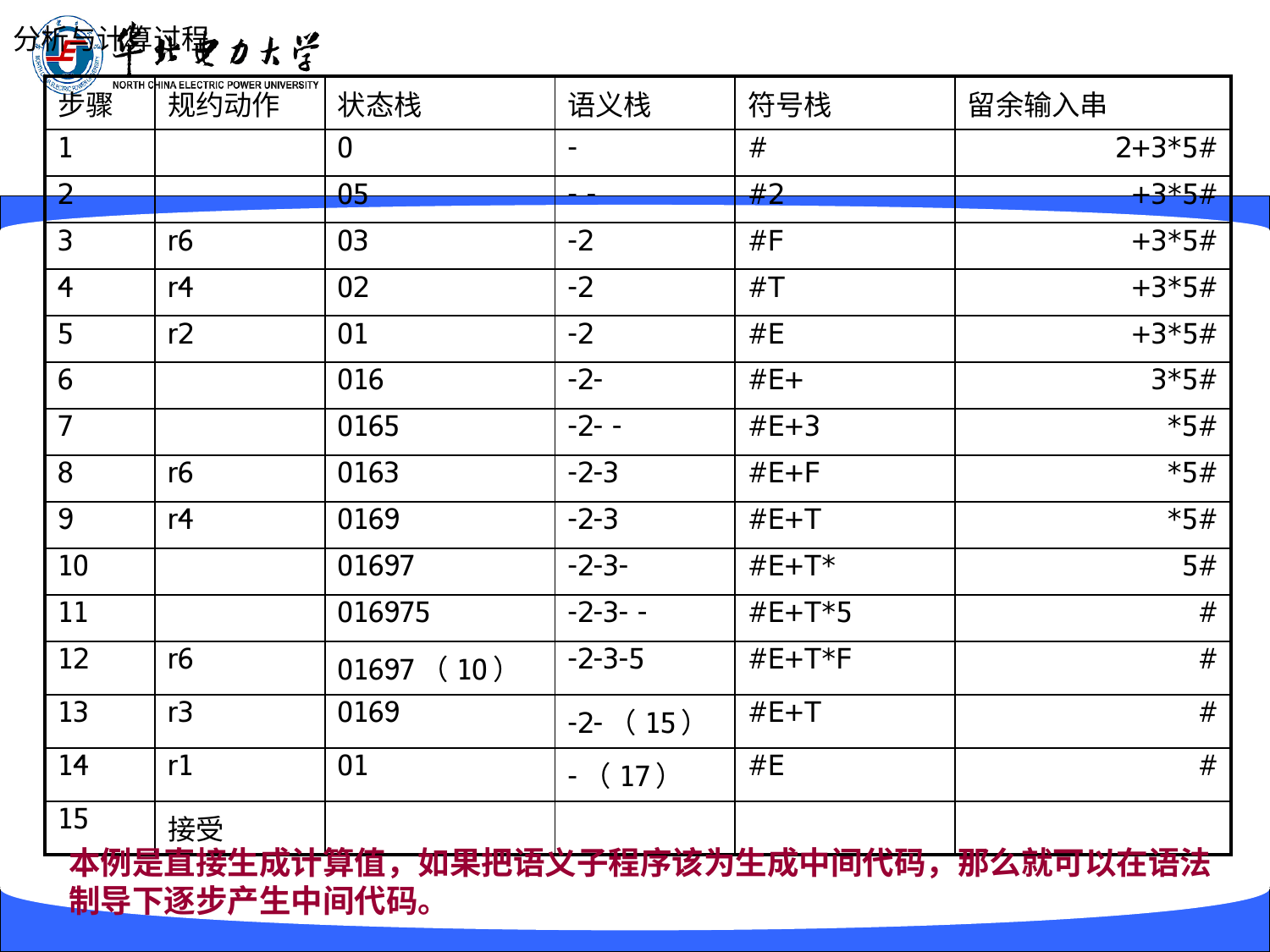

# 分析与计算过程
| 步骤 | 规约动作 | 状态栈 | 语义栈 | 符号栈 | 留余输入串 |
| --- | --- | --- | --- | --- | --- |
| 1 |  | 0 | - | # | 2+3\*5# |
| 2 |  | 05 | - - | #2 | +3\*5# |
| 3 | r6 | 03 | -2 | #F | +3\*5# |
| 4 | r4 | 02 | -2 | #T | +3\*5# |
| 5 | r2 | 01 | -2 | #E | +3\*5# |
| 6 |  | 016 | -2- | #E+ | 3\*5# |
| 7 |  | 0165 | -2- - | #E+3 | \*5# |
| 8 | r6 | 0163 | -2-3 | #E+F | \*5# |
| 9 | r4 | 0169 | -2-3 | #E+T | \*5# |
| 10 |  | 01697 | -2-3- | #E+T\* | 5# |
| 11 |  | 016975 | -2-3- - | #E+T\*5 | # |
| 12 | r6 | 01697（10） | -2-3-5 | #E+T\*F | # |
| 13 | r3 | 0169 | -2-（15） | #E+T | # |
| 14 | r1 | 01 | -（17） | #E | # |
| 15 | 接受 |  |  |  |  |
本例是直接生成计算值，如果把语义子程序该为生成中间代码，那么就可以在语法
制导下逐步产生中间代码。